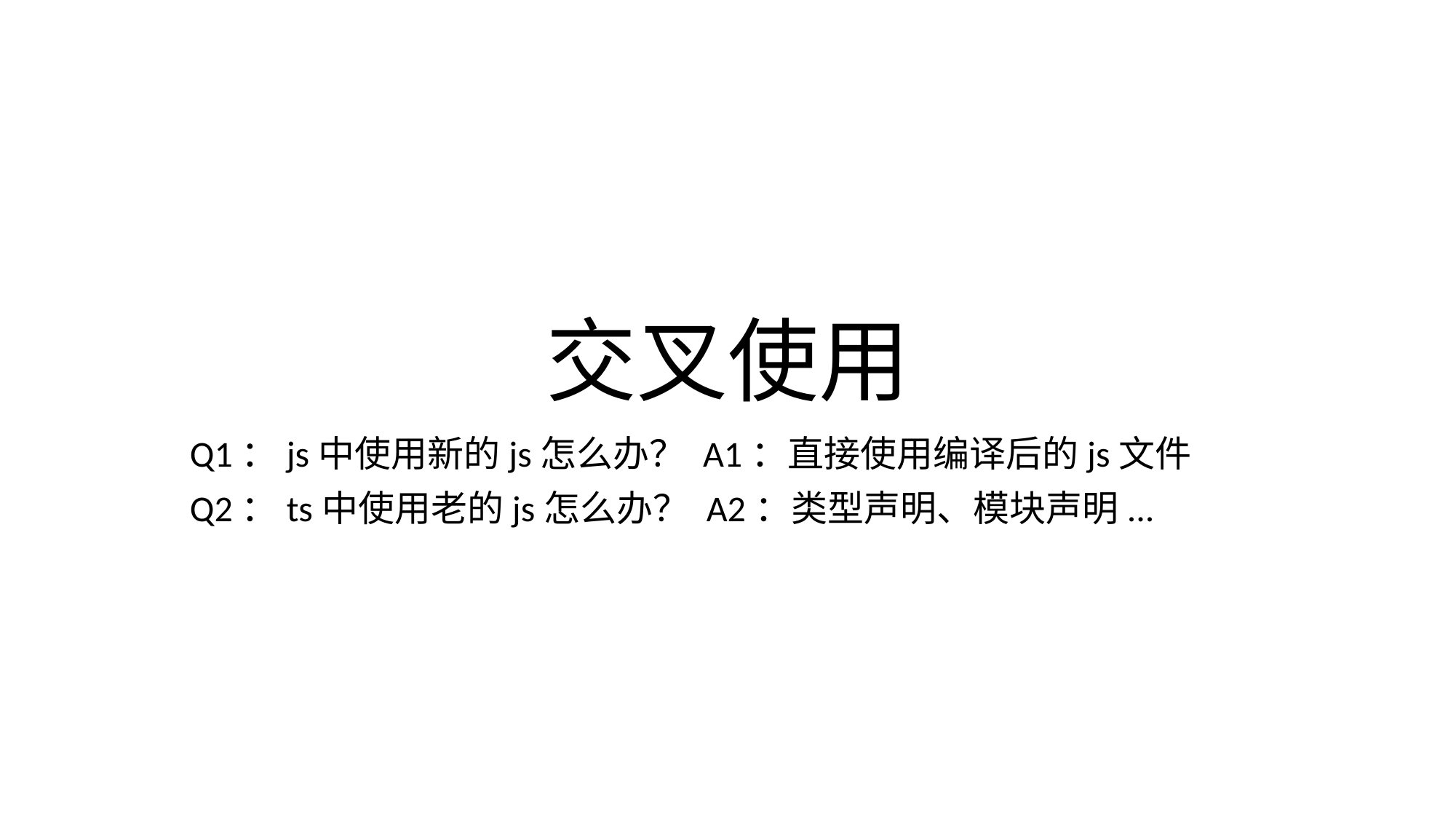

# 交叉使用
Q1：js中使用新的js怎么办？ A1：直接使用编译后的js文件
Q2：ts中使用老的js怎么办？ A2：类型声明、模块声明...